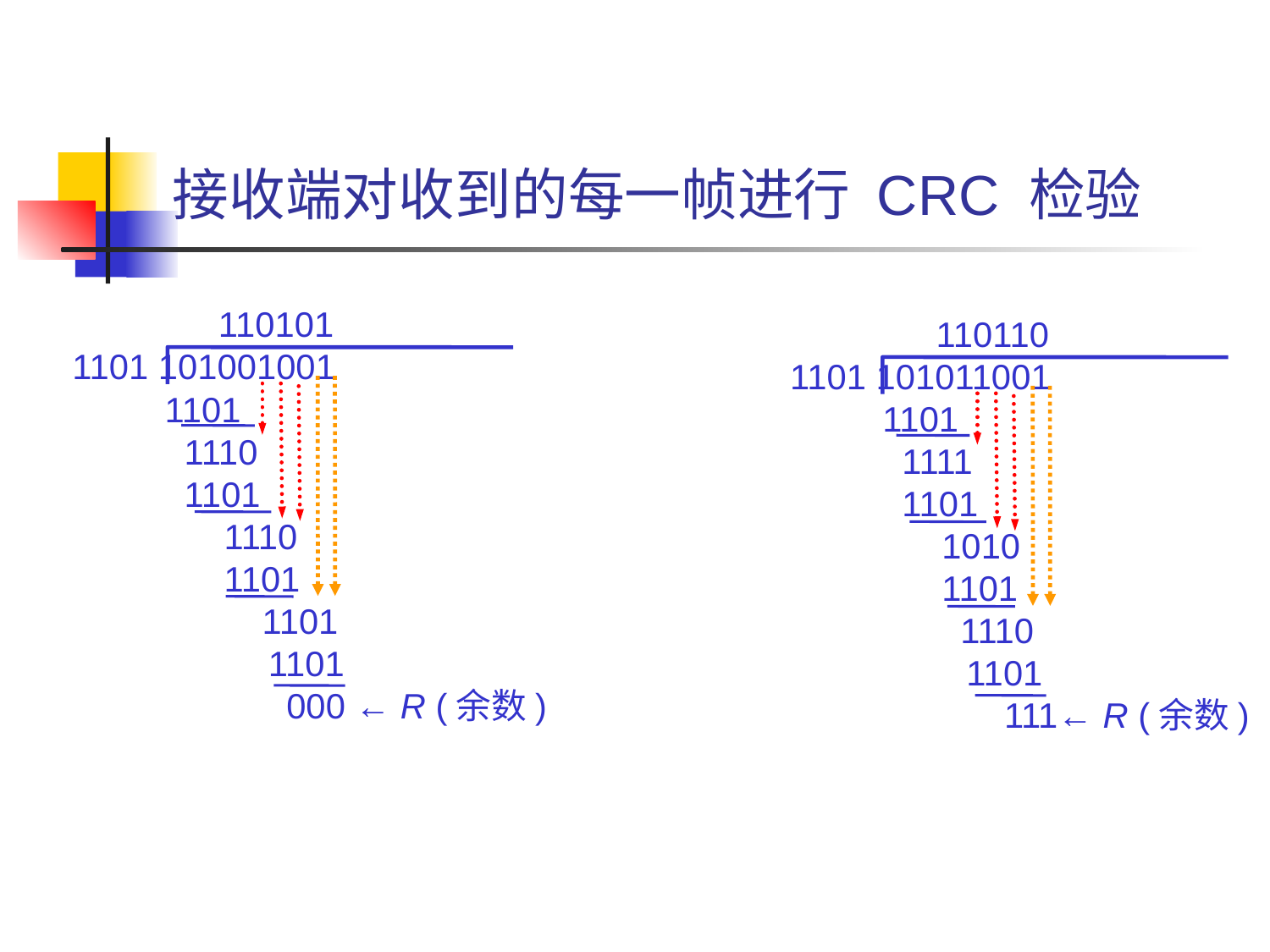

# 接收端对收到的每一帧进行 CRC 检验
                                     110101
                      1101 101001001
                                              1101
                                                    1110
                                                    1101
                                                                1110
                                                                1101
                                                              1101
                                                                           1101
                                            000 ← R (余数)
                                     110110
                      1101 101011001
                                              1101
                                                    1111
                                                    1101
                                                                1010
                                                                1101
                                                           1110
                                                                         1101
                                            111← R (余数)